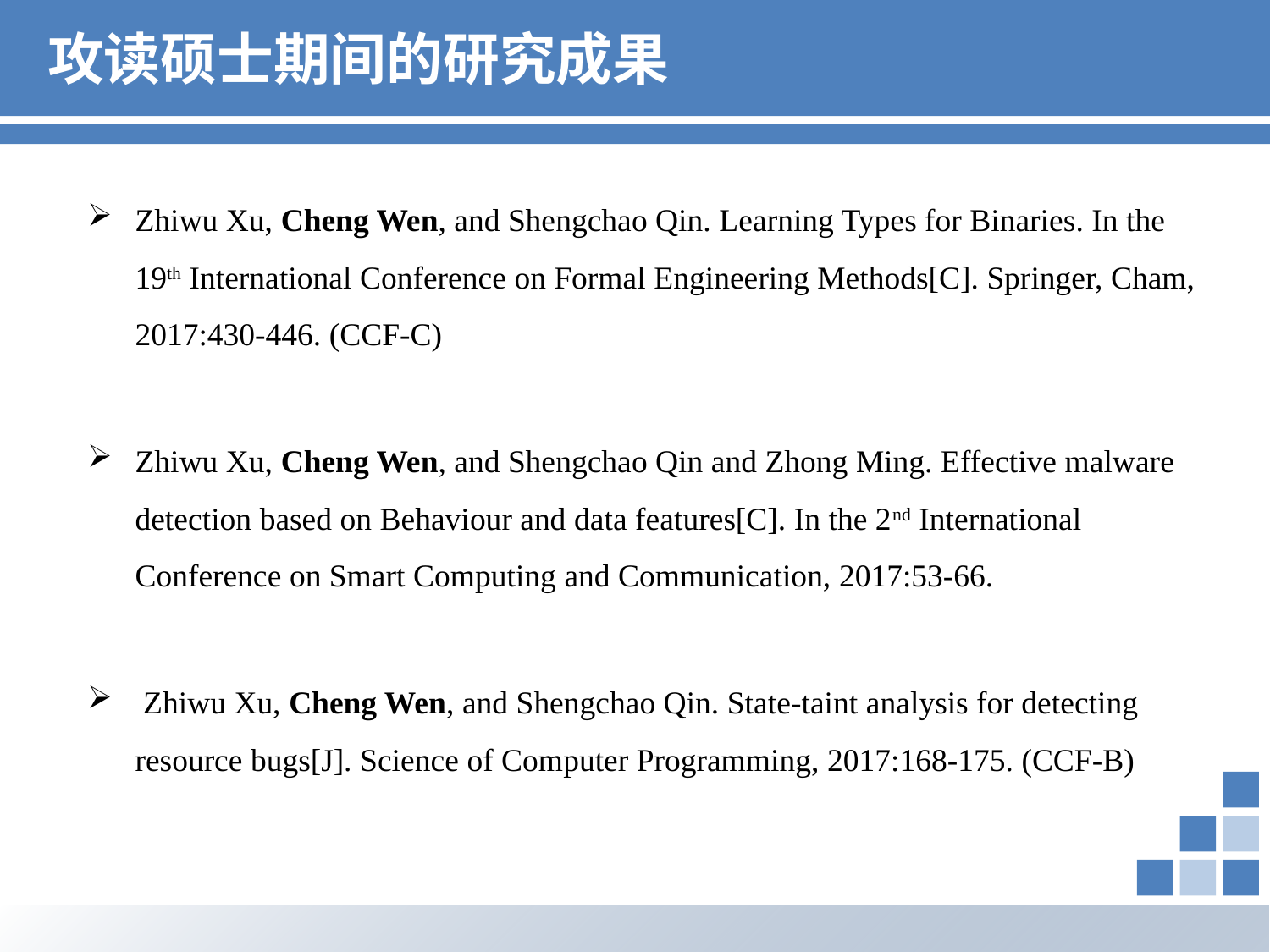

# 攻读硕士期间的研究成果

Zhiwu Xu, Cheng Wen, and Shengchao Qin. Learning Types for Binaries. In the 19th International Conference on Formal Engineering Methods[C]. Springer, Cham, 2017:430-446. (CCF-C)

Zhiwu Xu, Cheng Wen, and Shengchao Qin and Zhong Ming. Effective malware detection based on Behaviour and data features[C]. In the 2nd International Conference on Smart Computing and Communication, 2017:53-66.

 Zhiwu Xu, Cheng Wen, and Shengchao Qin. State-taint analysis for detecting resource bugs[J]. Science of Computer Programming, 2017:168-175. (CCF-B)